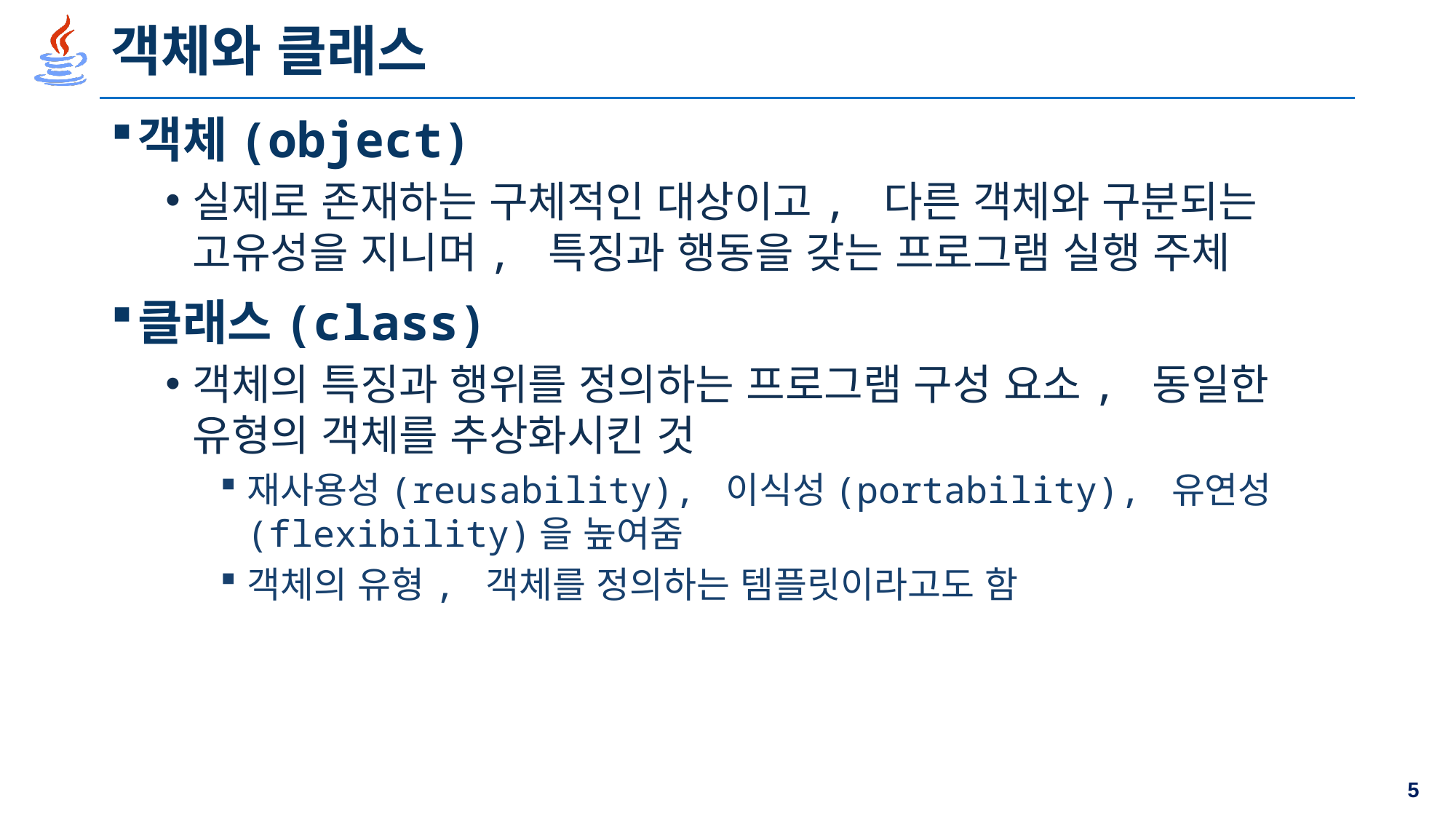

# 객체와 클래스
객체(object)
실제로 존재하는 구체적인 대상이고, 다른 객체와 구분되는 고유성을 지니며, 특징과 행동을 갖는 프로그램 실행 주체
클래스(class)
객체의 특징과 행위를 정의하는 프로그램 구성 요소, 동일한 유형의 객체를 추상화시킨 것
재사용성(reusability), 이식성(portability), 유연성(flexibility)을 높여줌
객체의 유형, 객체를 정의하는 템플릿이라고도 함

5